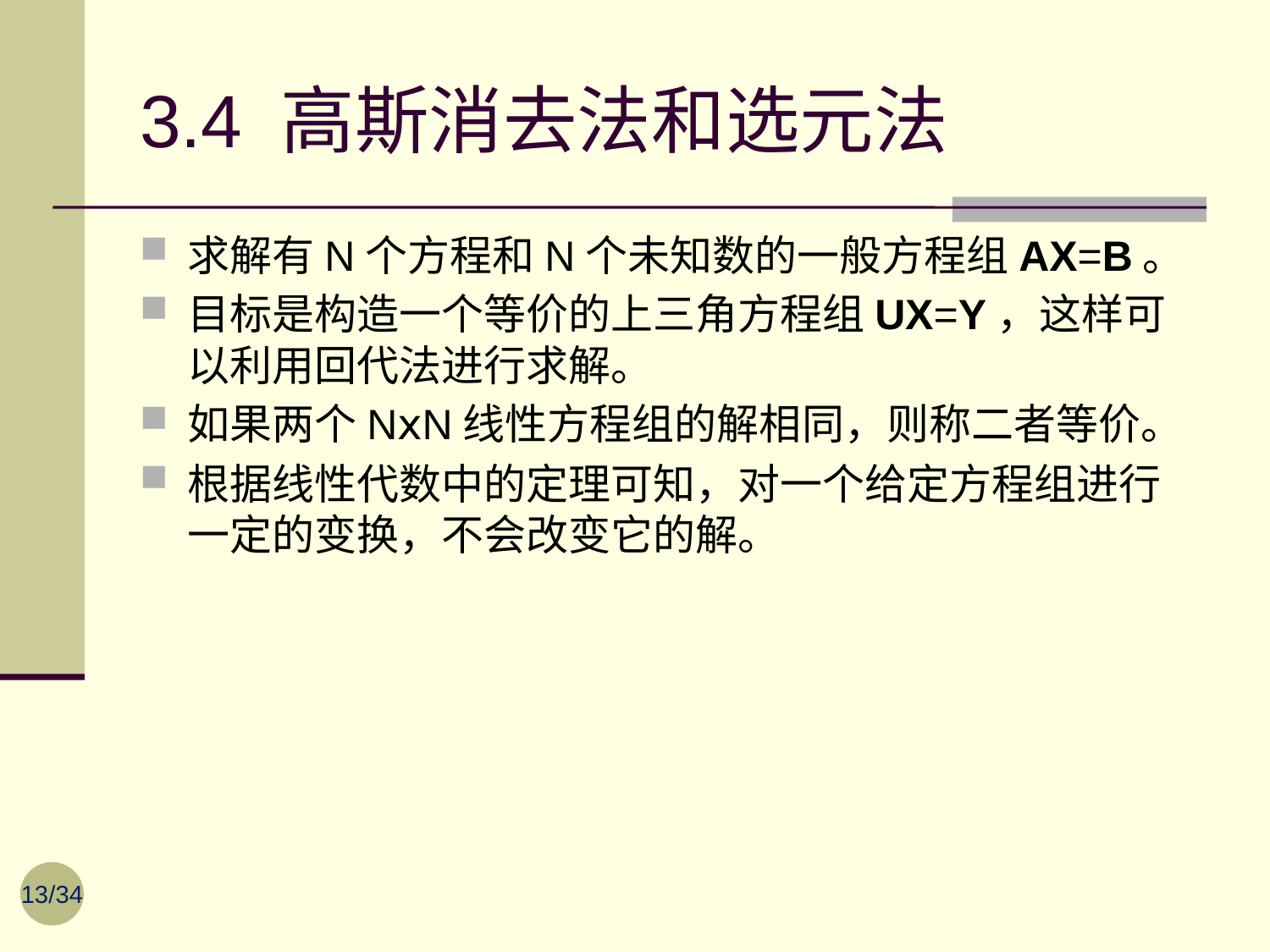

# 3.4 高斯消去法和选元法
求解有N个方程和N个未知数的一般方程组AX=B。
目标是构造一个等价的上三角方程组UX=Y，这样可以利用回代法进行求解。
如果两个NⅹN线性方程组的解相同，则称二者等价。
根据线性代数中的定理可知，对一个给定方程组进行一定的变换，不会改变它的解。